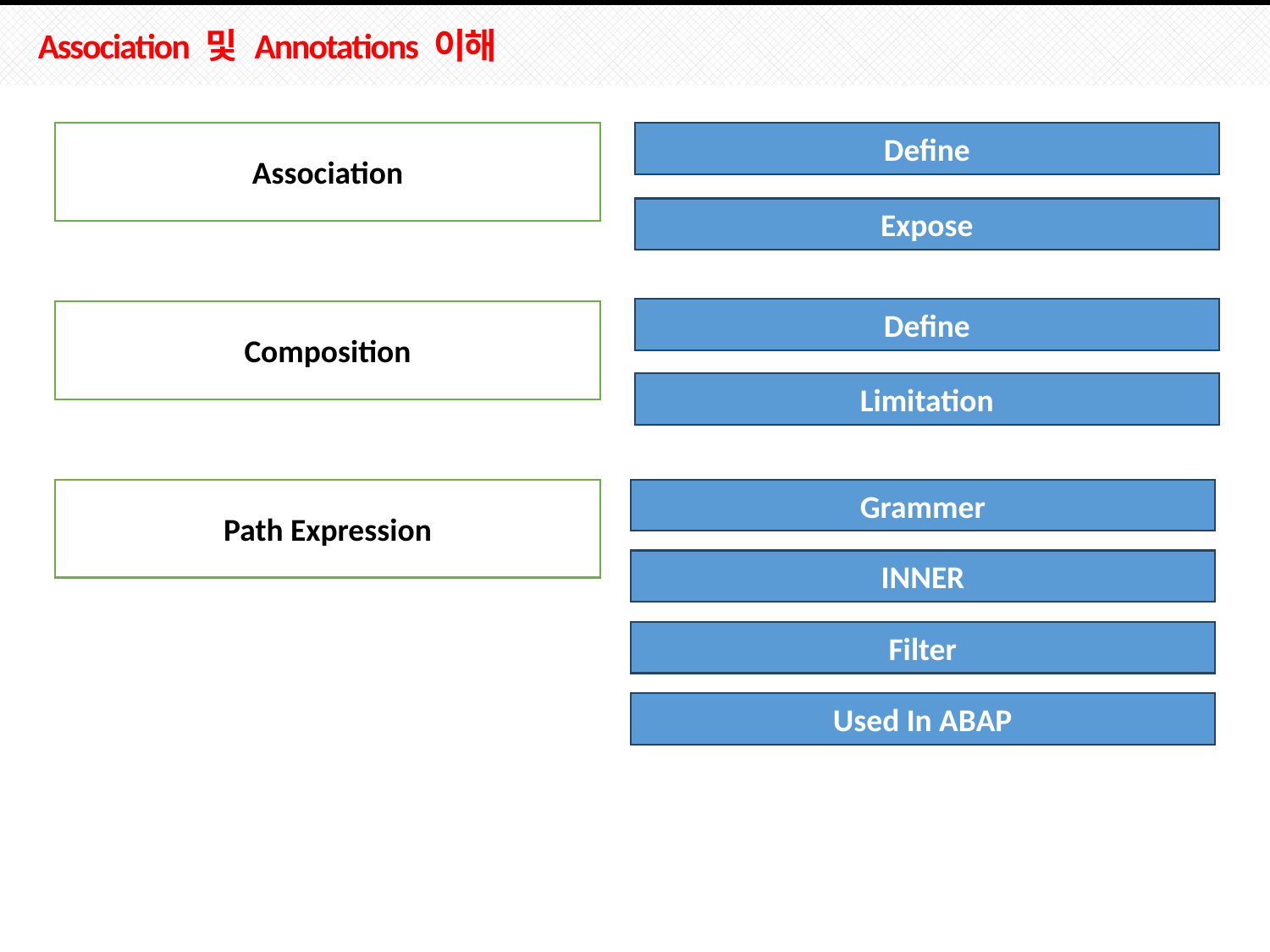

# Association 및 Annotations 이해
Association
Define
Expose
Define
Composition
Limitation
Path Expression
Grammer
INNER
Filter
Used In ABAP